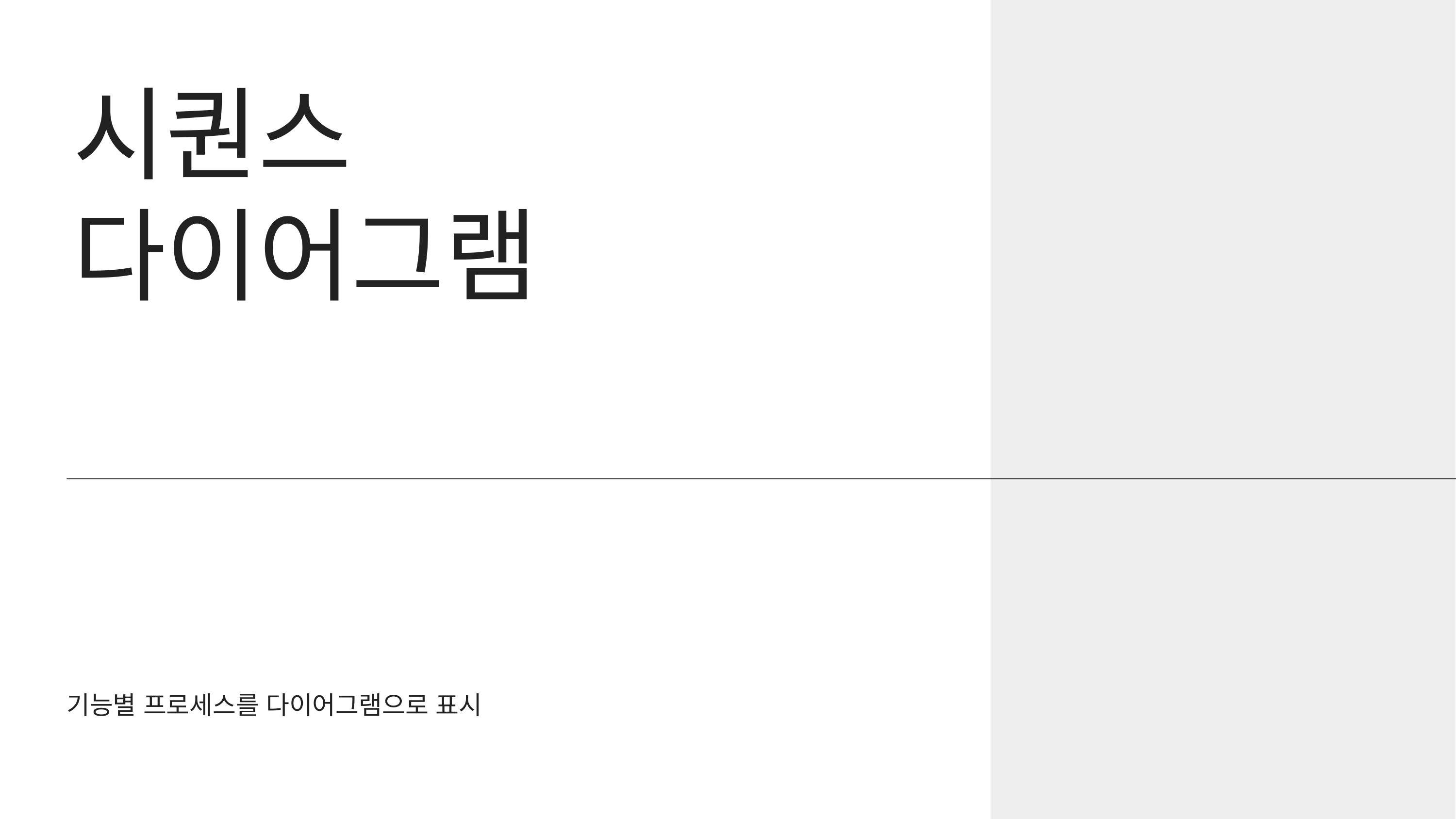

# 시퀀스 다이어그램
기능별 프로세스를 다이어그램으로 표시